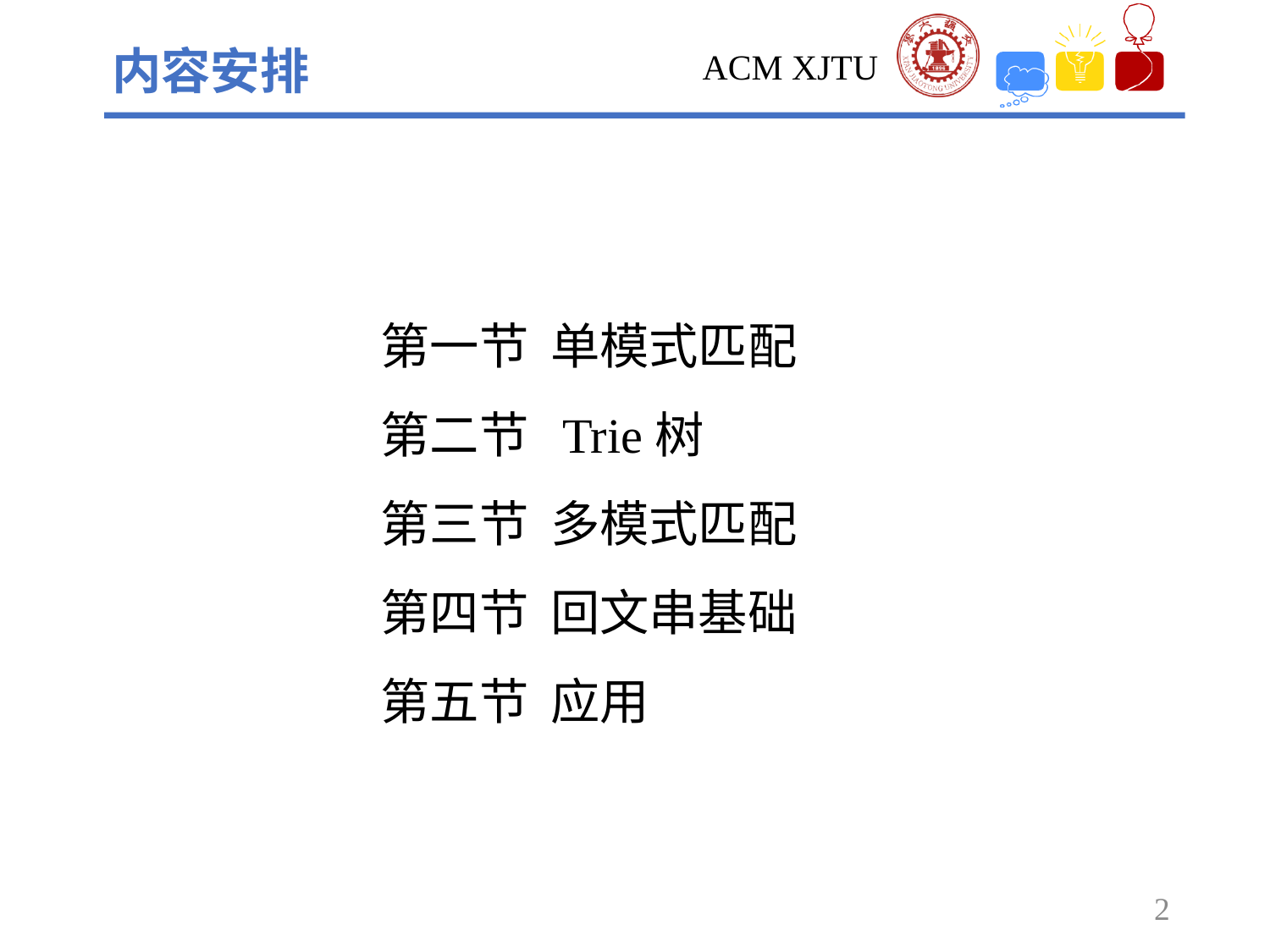

内容安排
第一节  单模式匹配
第二节  Trie树
第三节  多模式匹配
第四节  回文串基础
第五节  应用
2